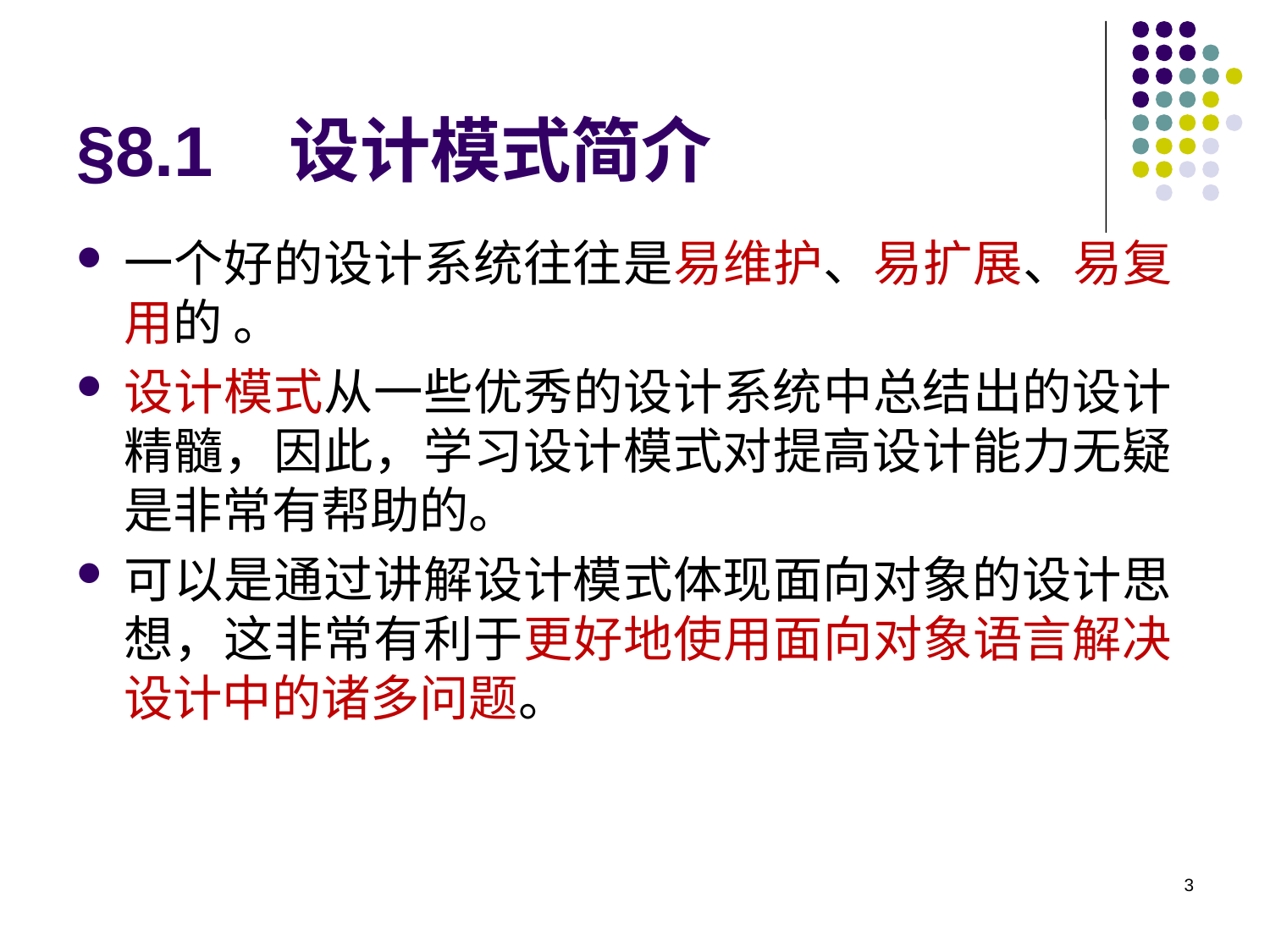

# §8.1   设计模式简介
一个好的设计系统往往是易维护、易扩展、易复用的 。
设计模式从一些优秀的设计系统中总结出的设计精髓，因此，学习设计模式对提高设计能力无疑是非常有帮助的。
可以是通过讲解设计模式体现面向对象的设计思想，这非常有利于更好地使用面向对象语言解决设计中的诸多问题。

3